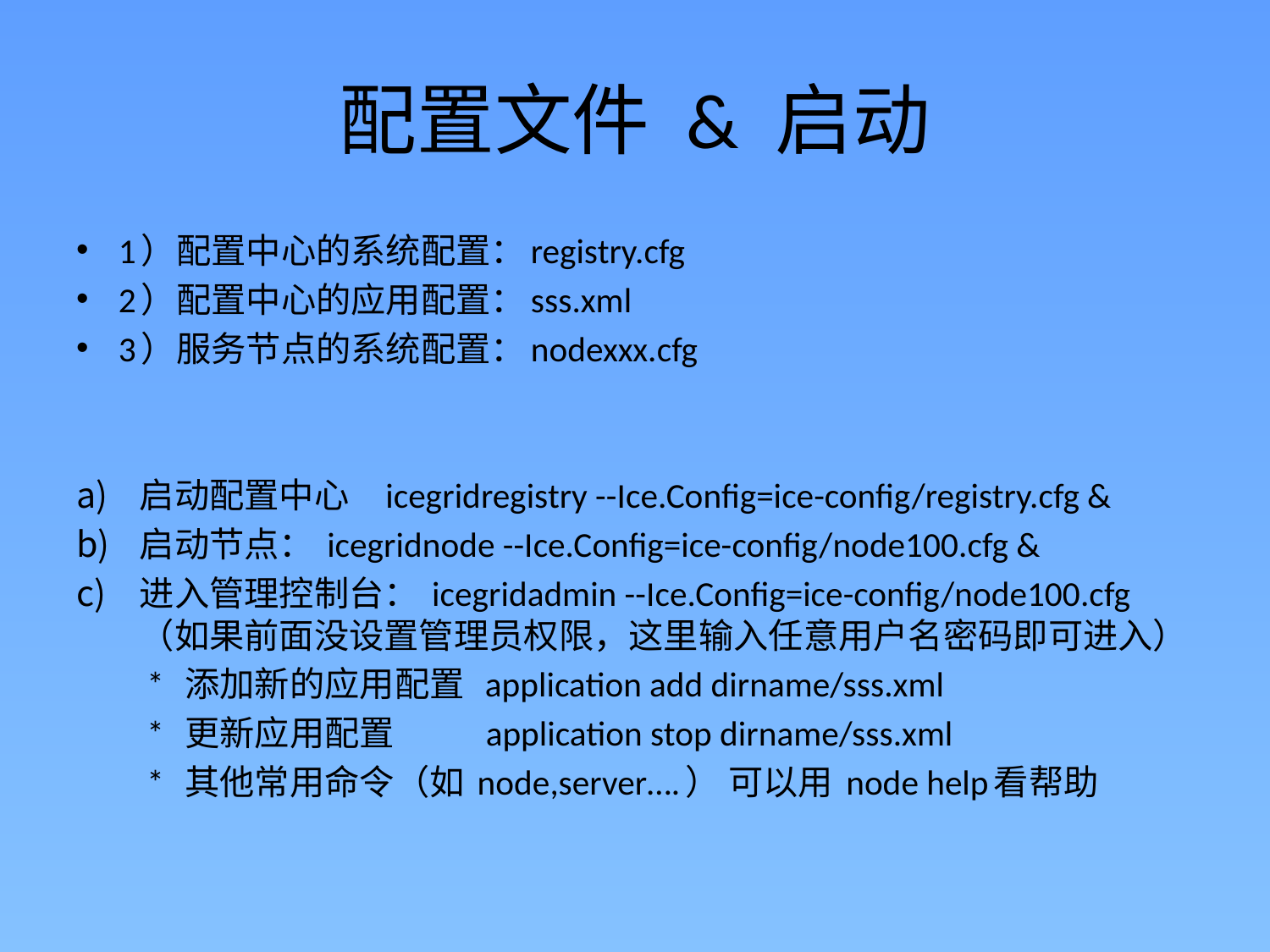

# 配置文件 & 启动
1）配置中心的系统配置：registry.cfg
2）配置中心的应用配置：sss.xml
3）服务节点的系统配置：nodexxx.cfg

启动配置中心    icegridregistry --Ice.Config=ice-config/registry.cfg &
启动节点： icegridnode --Ice.Config=ice-config/node100.cfg &
进入管理控制台： icegridadmin --Ice.Config=ice-config/node100.cfg  （如果前面没设置管理员权限，这里输入任意用户名密码即可进入）
         *  添加新的应用配置  application add dirname/sss.xml
         *  更新应用配置           application stop dirname/sss.xml
         *  其他常用命令（如 node,server….） 可以用 node help看帮助